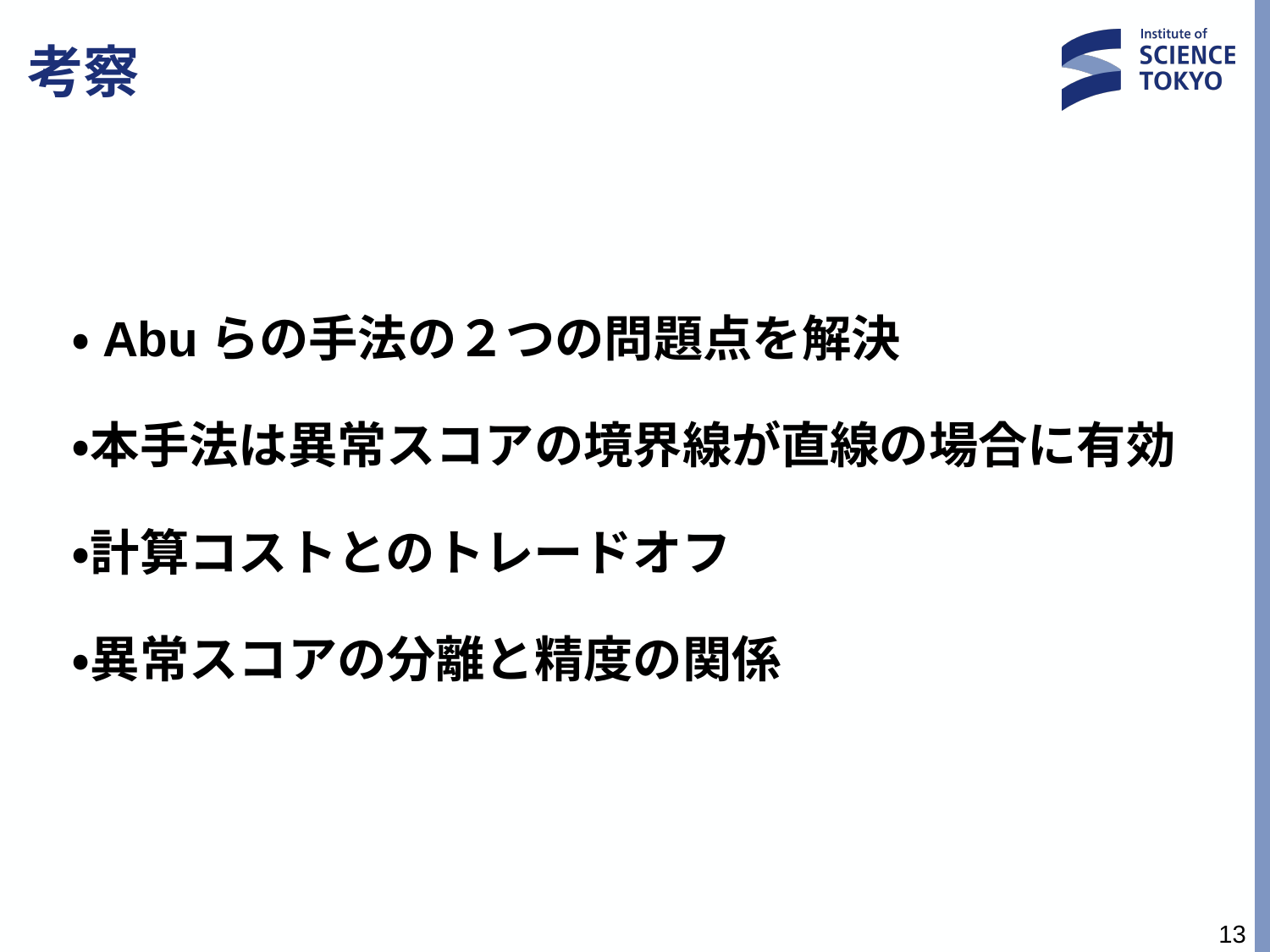

# 考察
・Abuらの手法の２つの問題点を解決

・本手法は異常スコアの境界線が直線の場合に有効

・計算コストとのトレードオフ

・異常スコアの分離と精度の関係

13